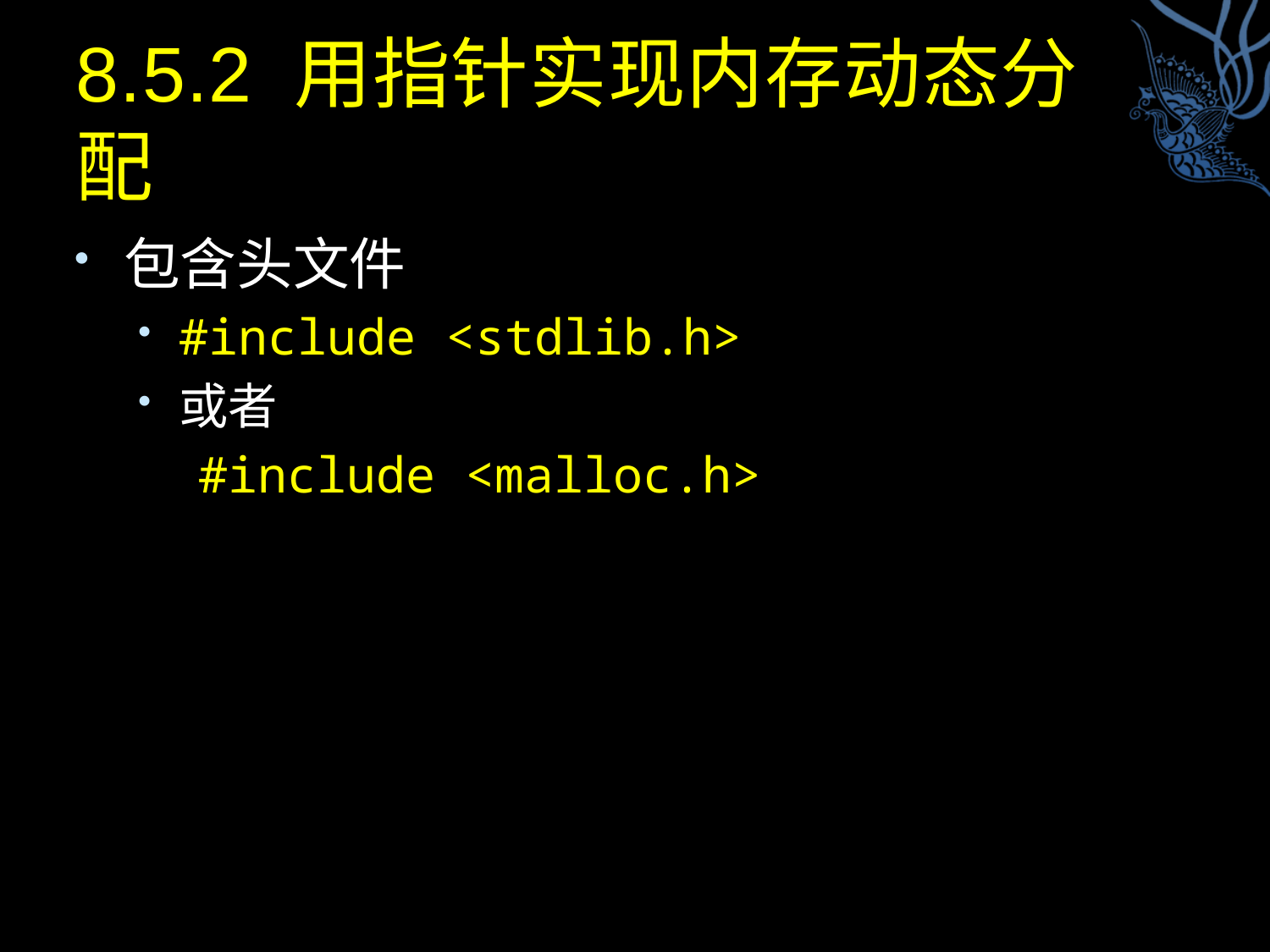

# 8.5.2 用指针实现内存动态分配
包含头文件
#include <stdlib.h>
或者
  #include <malloc.h>